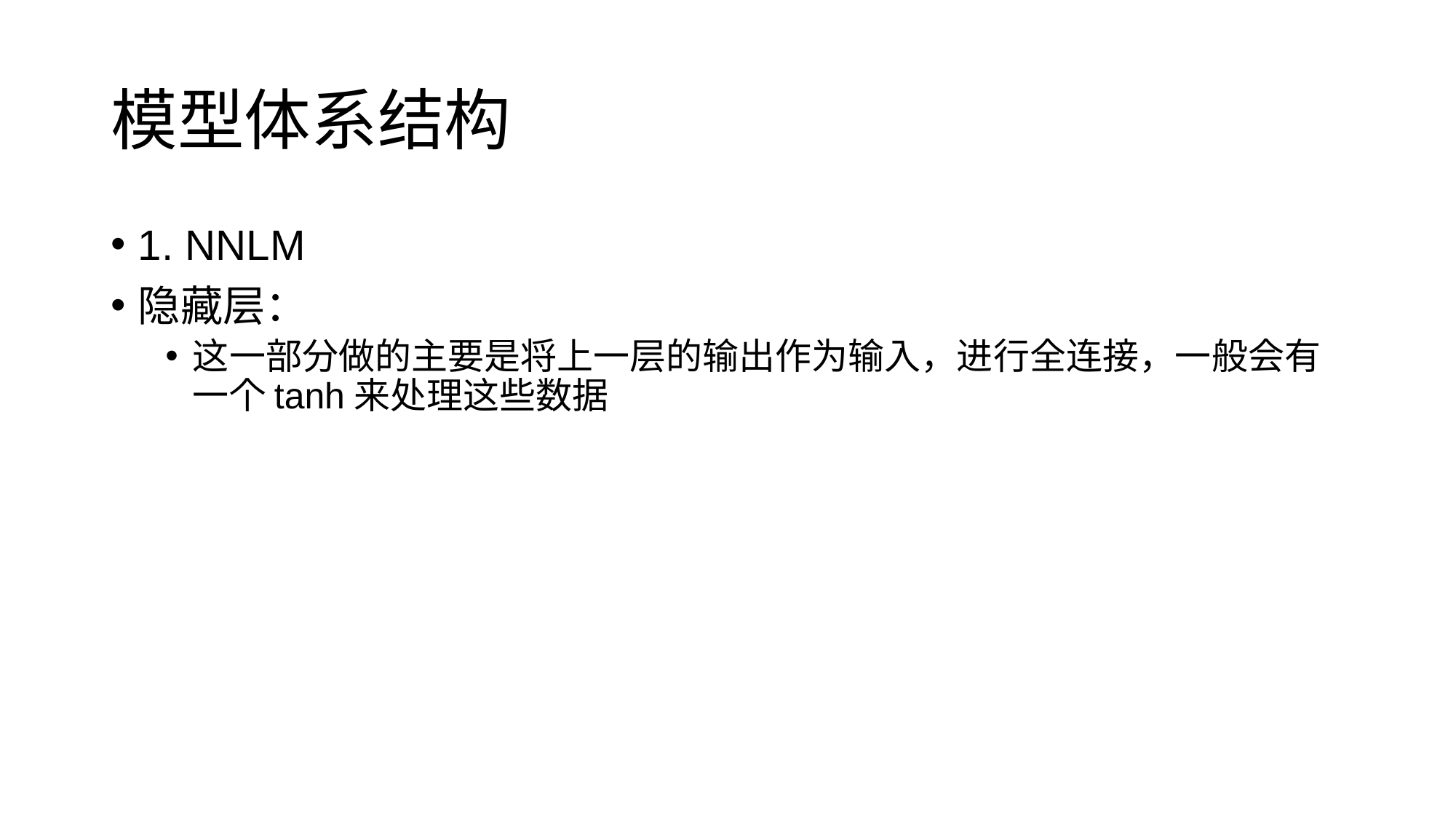

# 模型体系结构
1. NNLM
隐藏层：
这一部分做的主要是将上一层的输出作为输入，进行全连接，一般会有一个tanh来处理这些数据